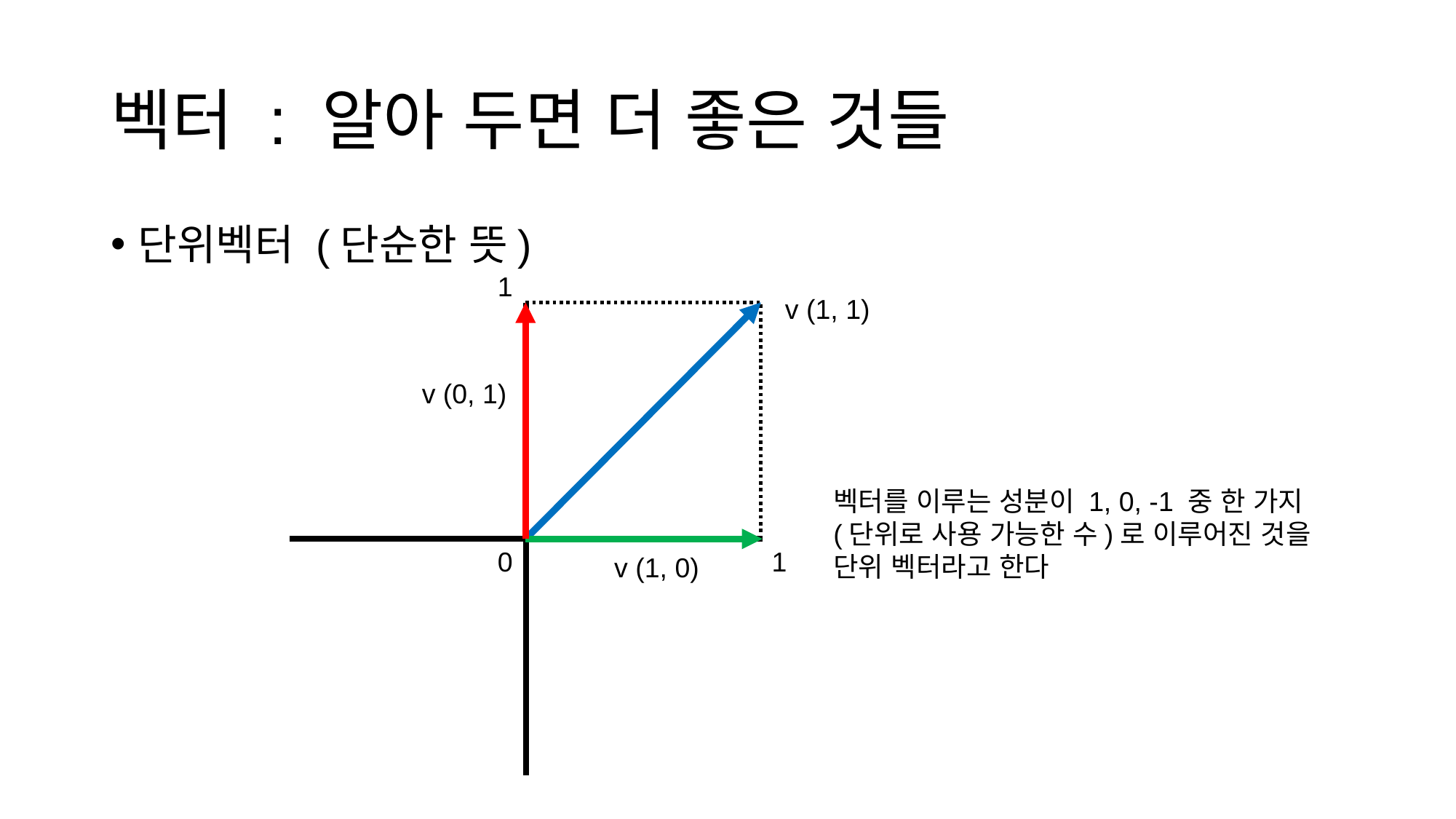

# 벡터 : 알아 두면 더 좋은 것들
단위벡터 (단순한 뜻)
1
v (1, 1)
|  |  |
| --- | --- |
|  |  |
v (0, 1)
벡터를 이루는 성분이 1, 0, -1 중 한 가지
(단위로 사용 가능한 수)로 이루어진 것을
단위 벡터라고 한다
0
1
v (1, 0)